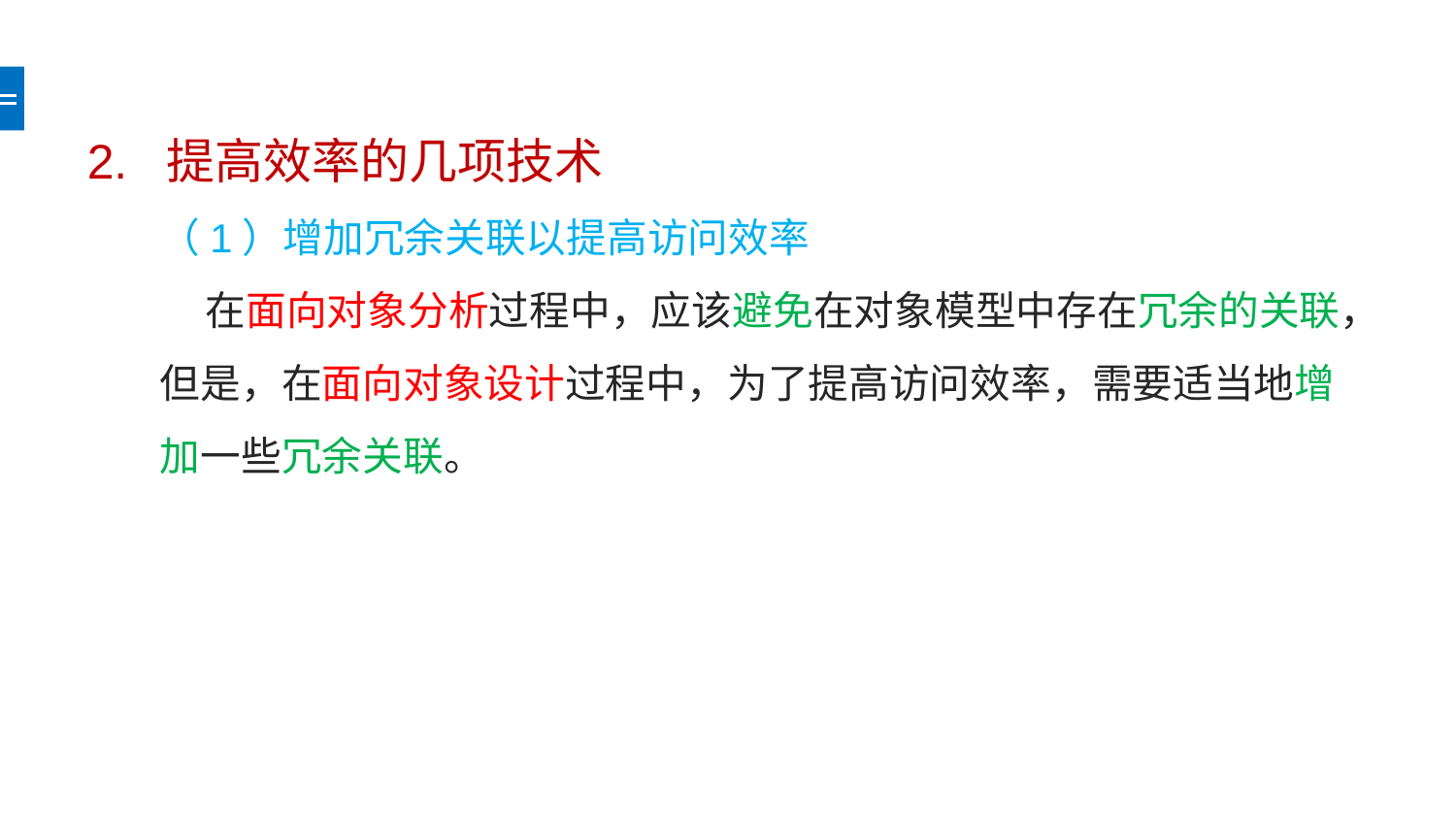

2.  提高效率的几项技术
（1）增加冗余关联以提高访问效率
    在面向对象分析过程中，应该避免在对象模型中存在冗余的关联，但是，在面向对象设计过程中，为了提高访问效率，需要适当地增加一些冗余关联。